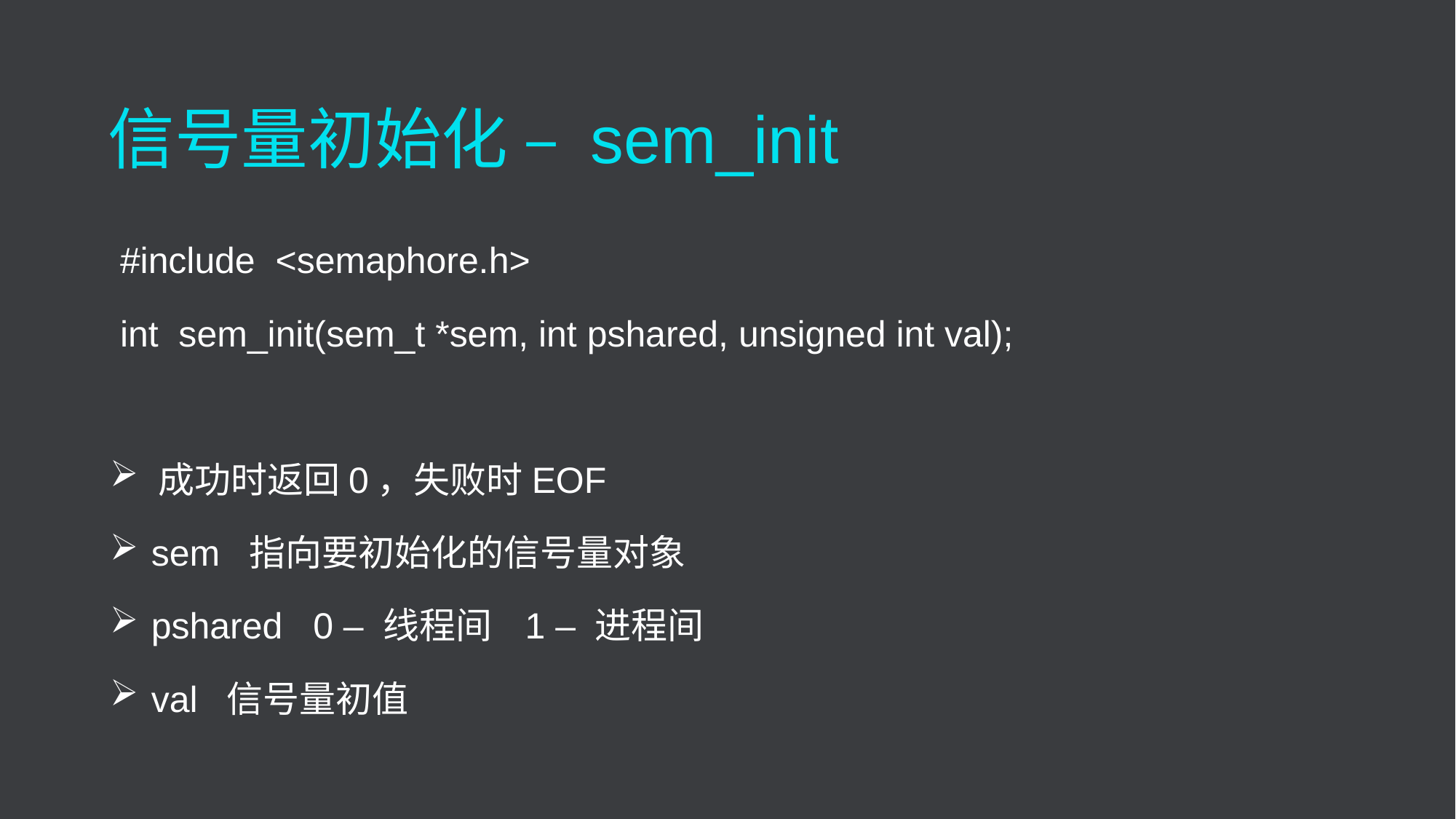

信号量初始化 – sem_init
 #include  <semaphore.h>
 int  sem_init(sem_t *sem, int pshared, unsigned int val);

 成功时返回0，失败时EOF
 sem  指向要初始化的信号量对象
 pshared   0 – 线程间   1 – 进程间
 val  信号量初值